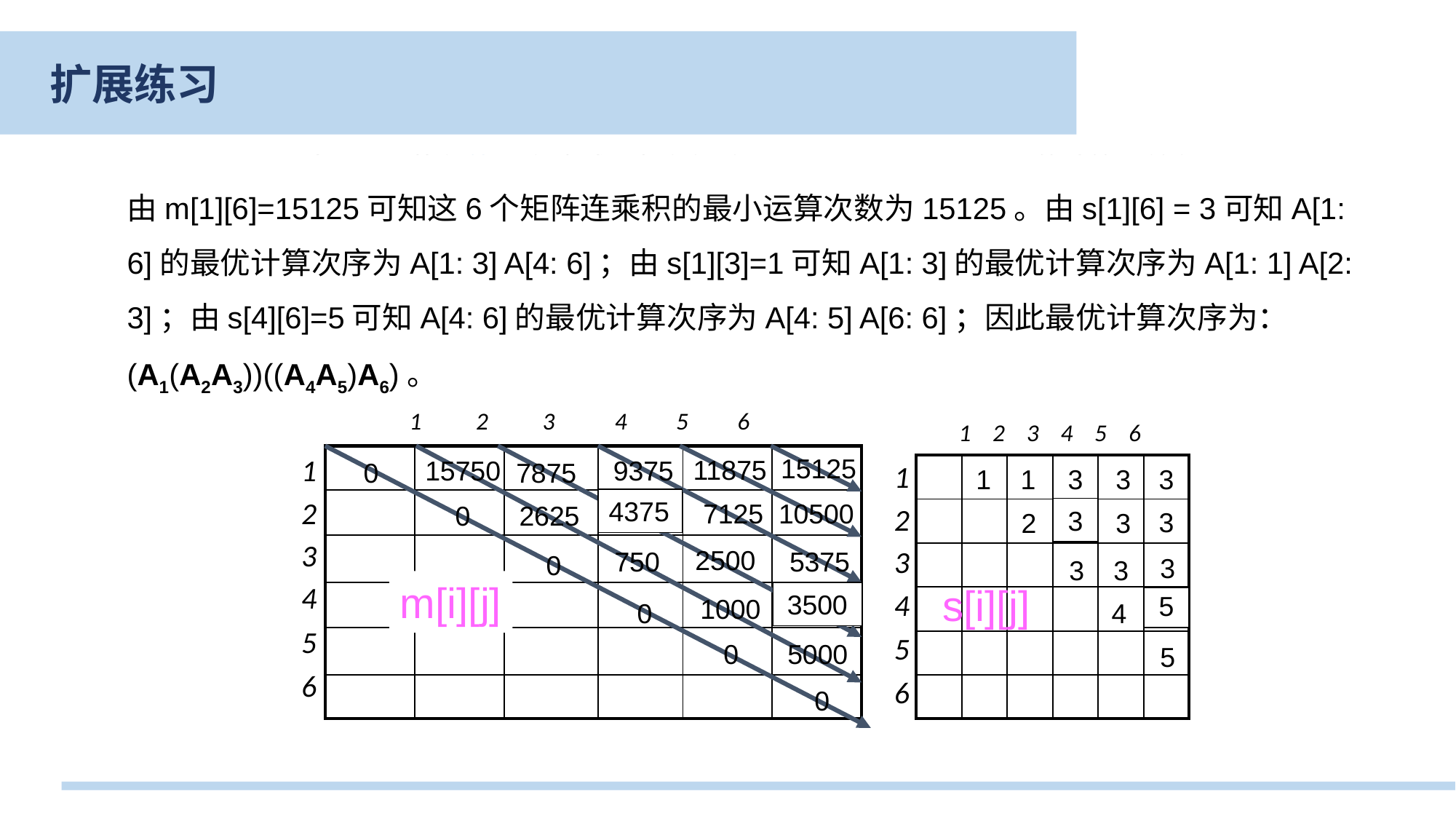

扩展练习
    MatrixChain用矩阵m[i][j], s[i][j]存放子问题A[i: j]的最小计算量以及相应的断点。
   设要计算矩阵连乘积A1A2A3A4A5A6，其维数分别为35×35, 35×15, 15×5, 5×10, 10×20, 20×25,  即p0=35, p1=35, p2=15, p3=5, p4=10, p5=20, p6=25。
当r=2，执行第(5)句完成了相邻矩阵A[i][i+1]=p[i–1]*p[i]*p[j] 的计算，并在s[i][j]中添入了相应的断点。其中的第(7)句因为j = i+1(k=i+1)而被跳过去了，实际并没有执行。
MatrixChain将如下面红色箭头所示的过程逐个计算子问题A[i: j]：

当r=3，i=2时，执行第(5)句计算A[2:2][3:4]，m[2][4] = m[3][4] + p[1]*p[2]*p[4] = 750 +35*15*10 = 6000

执行for (int i = 1; i <= n; i++) m[i][i] = 0后将对角线元素全部置零，即子问题A[i][i] = 0。

当r=3，i=1时，执行第(5)句计算A[1:1][2:3]， m[1][3] = m[2][3] + p[0]*p[1]*p[3] = 2625 +30*35*5 = 7875

当r=3，i=3时，执行第(5)句计算A[3:3][4:5]，m[3][5] = m[4][5] + p[2]*p[3]*p[5] = 1000 +15*5*20 = 2500

类似的，当r=4、5、6时，可以计算出相应的m[i][j]及其相应的断点s[i][j]，如下图中所示：

当r=3，i=4时，执行第(5)句计算A[4:4][5:6]，m[4][6] = m[5][6] + p[3]*p[4]*p[6] = 5000 +5*10*25 = 6250

由m[1][6]=15125可知这6个矩阵连乘积的最小运算次数为15125。由s[1][6] = 3可知A[1: 6]的最优计算次序为A[1: 3] A[4: 6]；由s[1][3]=1可知A[1: 3]的最优计算次序为A[1: 1] A[2: 3]；由s[4][6]=5可知A[4: 6]的最优计算次序为A[4: 5] A[6: 6]；因此最优计算次序为：(A1(A2A3))((A4A5)A6)。
执行第(7)句计算A[2:3][4:4]， t = m[2][3]+m[4][4]+ p[1]*p[3]*p[4] = 2625+0+35*5*10 = 4375＜6000，所以m[2][4]改为4375，断点改为3。
执行第(7)句计算A[3:4][5:5]， t = m[3][4]+m[5][5]+ p[2]*p[4]*p[5] = 750+0+15*10*20 = 3750＞2500，所以m[3][5]仍为2500，断点仍为3。
执行第(7)句计算A[4:5][6:6]， t = m[4][5]+m[6][6]+ p[3]*p[5]*p[6] = 1000+0+5*20*25 = 3500＜6250，所以m[4][6]改为3500，断点改为5。
执行第(7)句计算A[1:2][3:3]， t  = m[1][2] + m[3][3] + p[0]*p[2]*p[3] = 15750+0+35*15*5 = 18375＞7875，所以m[1][3]不变，断点仍为1。
      1          2          3           4         5         6
1    2    3    4    5    6
|  |  |  |  |  |  |
| --- | --- | --- | --- | --- | --- |
|  |  |  |  |  |  |
|  |  |  |  |  |  |
|  |  |  |  |  |  |
|  |  |  |  |  |  |
|  |  |  |  |  |  |

1
2
3
4
5
6
15125
11875
15750
9375
0
7875
1
2
3
4
5
6
|  |  |  |  |  |  |
| --- | --- | --- | --- | --- | --- |
|  |  |  |  |  |  |
|  |  |  |  |  |  |
|  |  |  |  |  |  |
|  |  |  |  |  |  |
|  |  |  |  |  |  |
3
3
1
1
3
4375
7125
10500
0
2625
6000
3
3
2
3
2
2500
750
5375
0
3
3
3
m[i][j]
s[i][j]
3500
6250
1000
5
0
4
4
0
5000
5
0